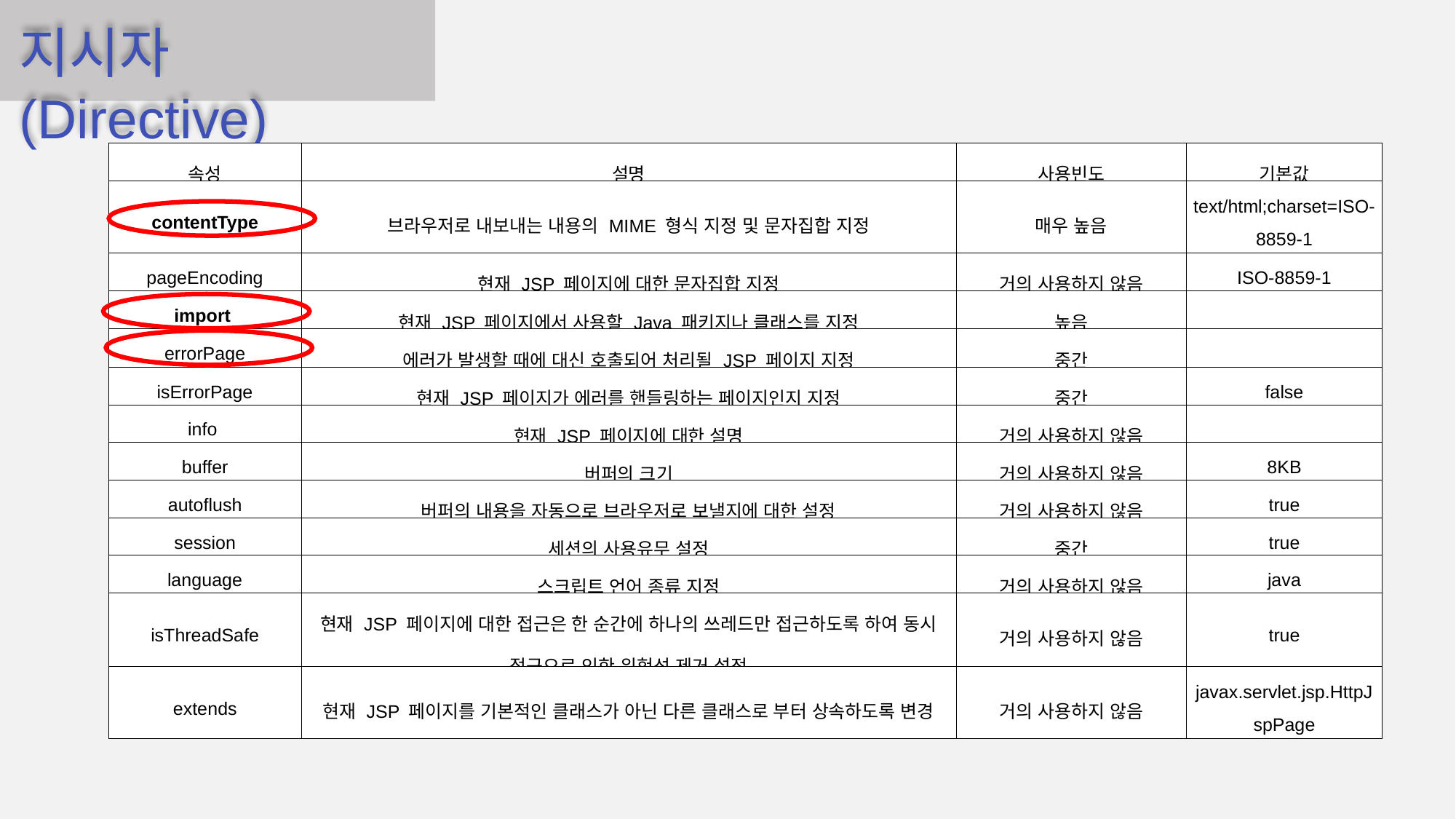

지시자(Directive)
| 속성 | 설명 | 사용빈도 | 기본값 |
| --- | --- | --- | --- |
| contentType | 브라우저로 내보내는 내용의 MIME 형식 지정 및 문자집합 지정 | 매우 높음 | text/html;charset=ISO-8859-1 |
| pageEncoding | 현재 JSP 페이지에 대한 문자집합 지정 | 거의 사용하지 않음 | ISO-8859-1 |
| import | 현재 JSP 페이지에서 사용할 Java 패키지나 클래스를 지정 | 높음 |  |
| errorPage | 에러가 발생할 때에 대신 호출되어 처리될 JSP 페이지 지정 | 중간 |  |
| isErrorPage | 현재 JSP 페이지가 에러를 핸들링하는 페이지인지 지정 | 중간 | false |
| info | 현재 JSP 페이지에 대한 설명 | 거의 사용하지 않음 |  |
| buffer | 버퍼의 크기 | 거의 사용하지 않음 | 8KB |
| autoflush | 버퍼의 내용을 자동으로 브라우저로 보낼지에 대한 설정 | 거의 사용하지 않음 | true |
| session | 세션의 사용유무 설정 | 중간 | true |
| language | 스크립트 언어 종류 지정 | 거의 사용하지 않음 | java |
| isThreadSafe | 현재 JSP 페이지에 대한 접근은 한 순간에 하나의 쓰레드만 접근하도록 하여 동시 접근으로 인한 위험성 제거 설정 | 거의 사용하지 않음 | true |
| extends | 현재 JSP 페이지를 기본적인 클래스가 아닌 다른 클래스로 부터 상속하도록 변경 | 거의 사용하지 않음 | javax.servlet.jsp.HttpJspPage |